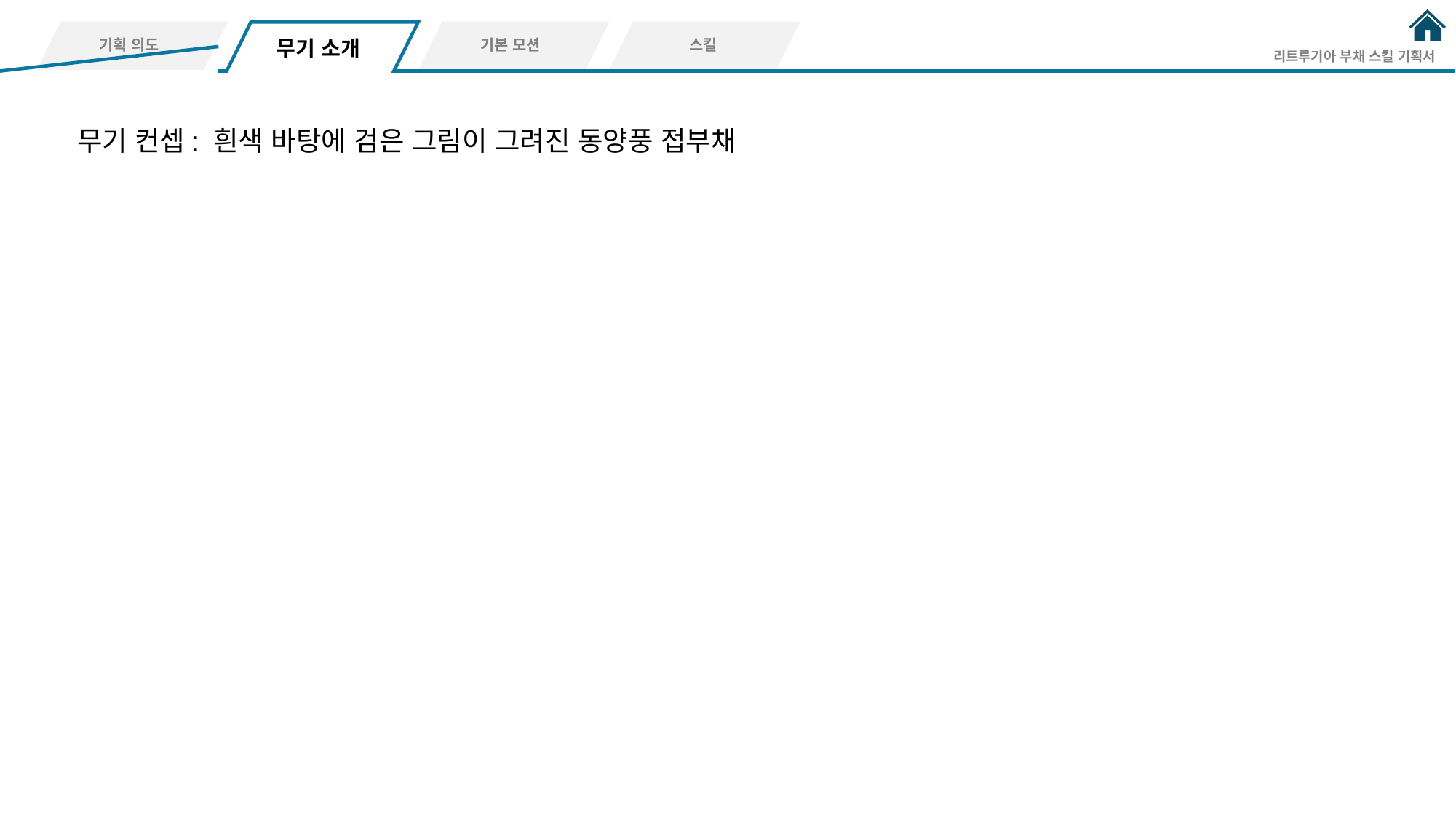

기획 의도

기본 모션

스킬

무기 소개
리트루기아 부채 스킬 기획서
무기 컨셉: 흰색 바탕에 검은 그림이 그려진 동양풍 접부채